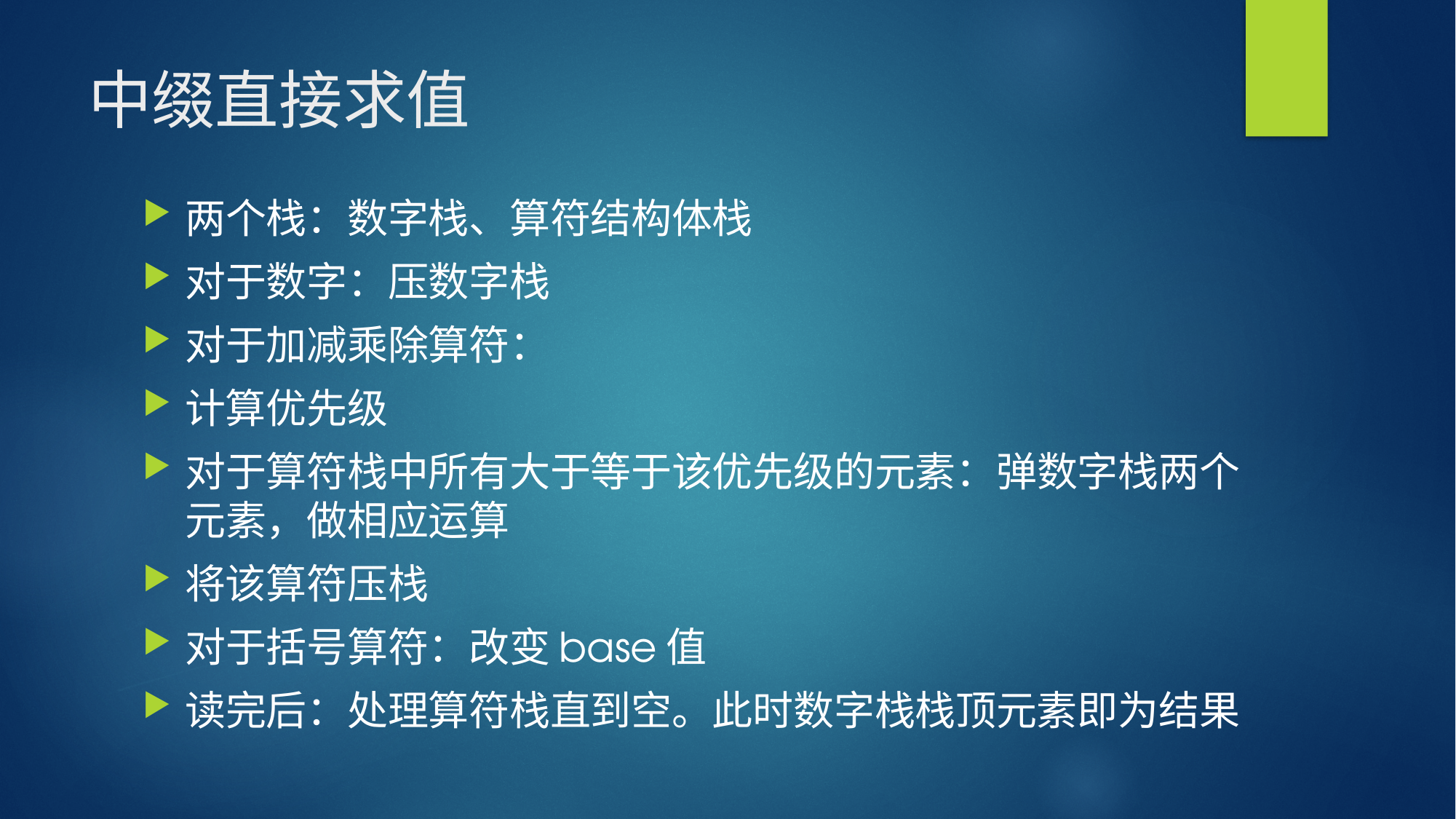

# 中缀直接求值
两个栈：数字栈、算符结构体栈
对于数字：压数字栈
对于加减乘除算符：
计算优先级
对于算符栈中所有大于等于该优先级的元素：弹数字栈两个元素，做相应运算
将该算符压栈
对于括号算符：改变base值
读完后：处理算符栈直到空。此时数字栈栈顶元素即为结果